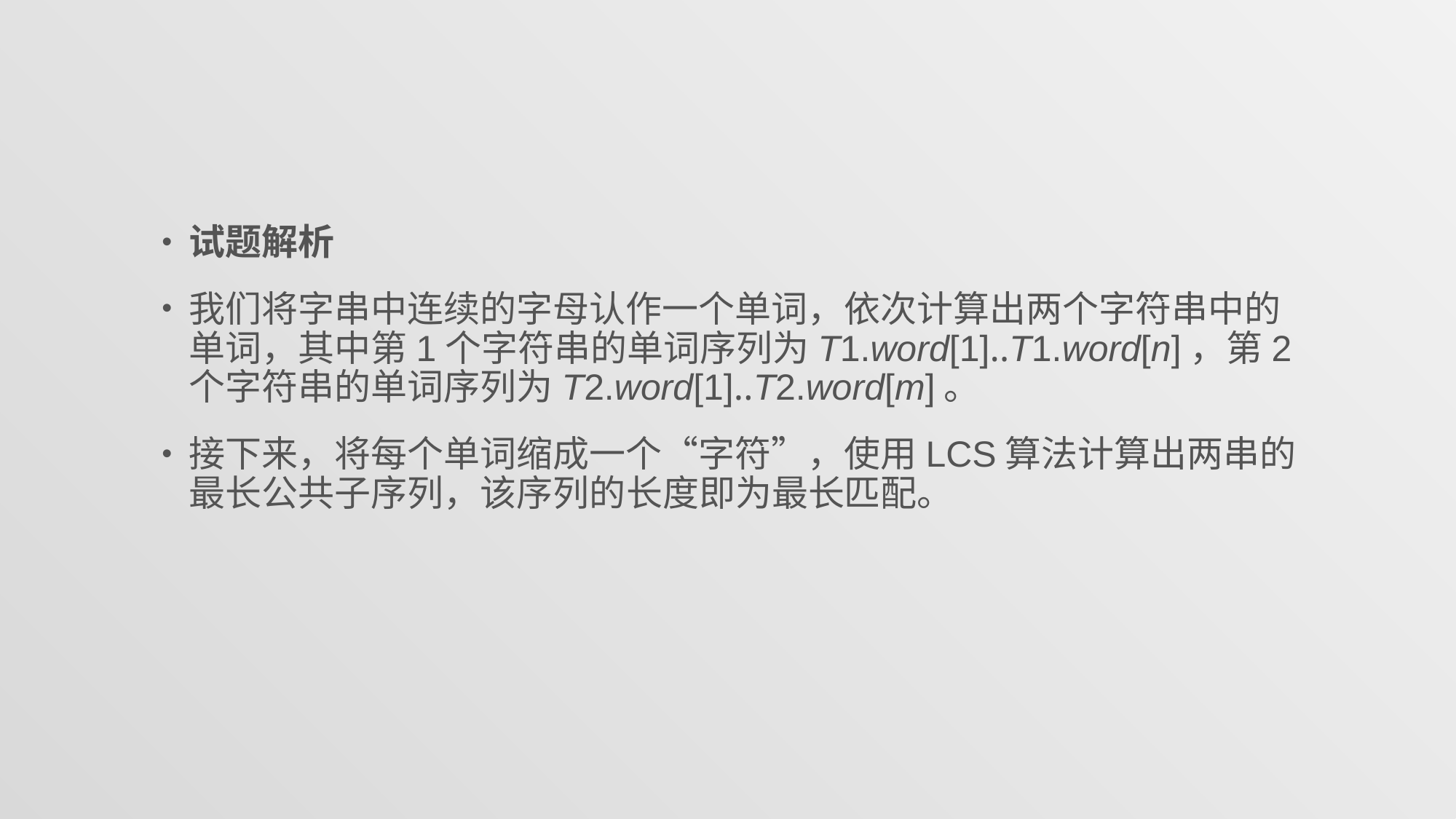

#
试题解析
我们将字串中连续的字母认作一个单词，依次计算出两个字符串中的单词，其中第1个字符串的单词序列为T1.word[1]‥T1.word[n]，第2个字符串的单词序列为T2.word[1]‥T2.word[m]。
接下来，将每个单词缩成一个“字符”，使用LCS算法计算出两串的最长公共子序列，该序列的长度即为最长匹配。